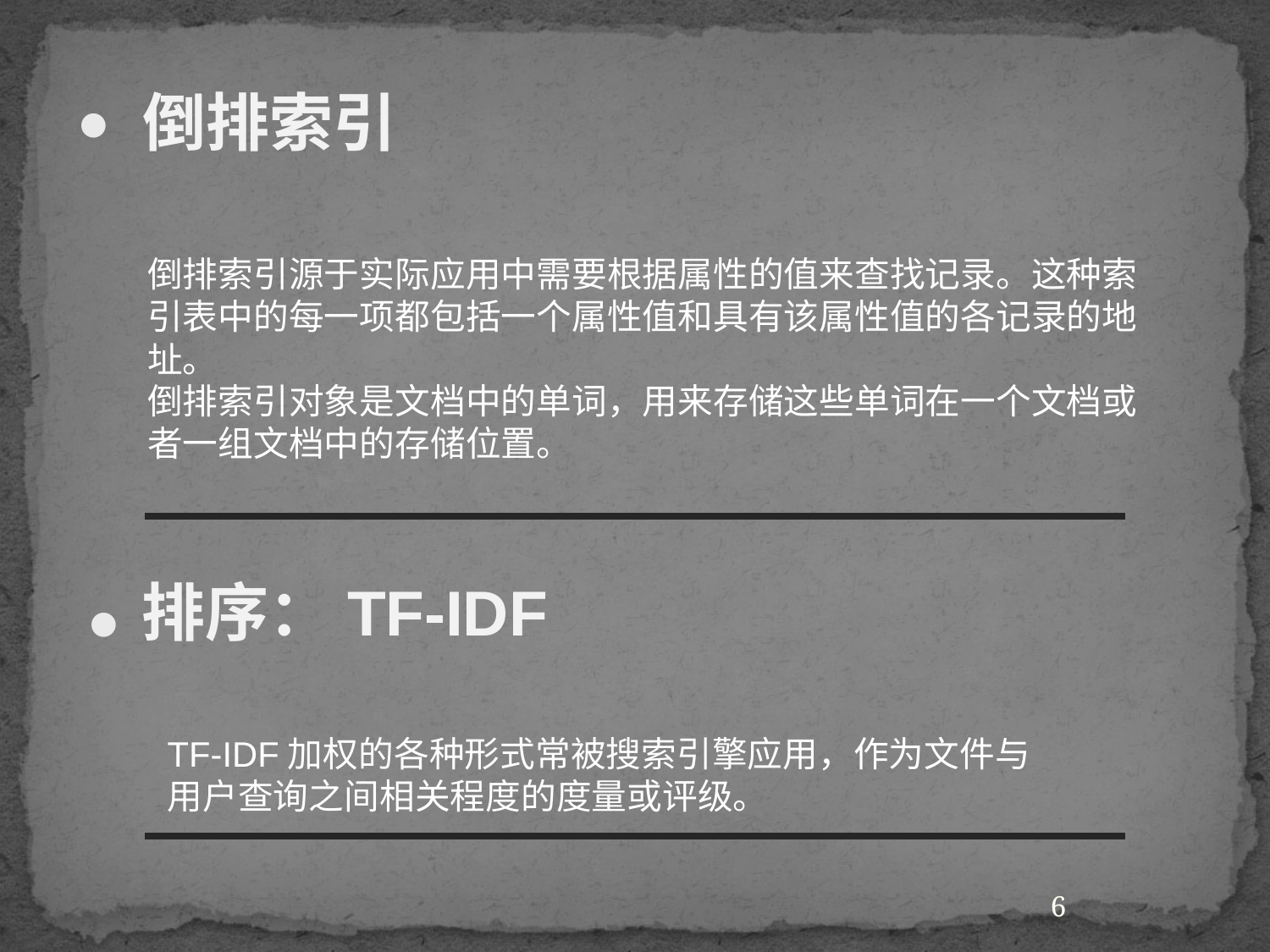

倒排索引
●
倒排索引源于实际应用中需要根据属性的值来查找记录。这种索引表中的每一项都包括一个属性值和具有该属性值的各记录的地址。
倒排索引对象是文档中的单词，用来存储这些单词在一个文档或者一组文档中的存储位置。

 排序：TF-IDF
●
TF-IDF加权的各种形式常被搜索引擎应用，作为文件与用户查询之间相关程度的度量或评级。
6